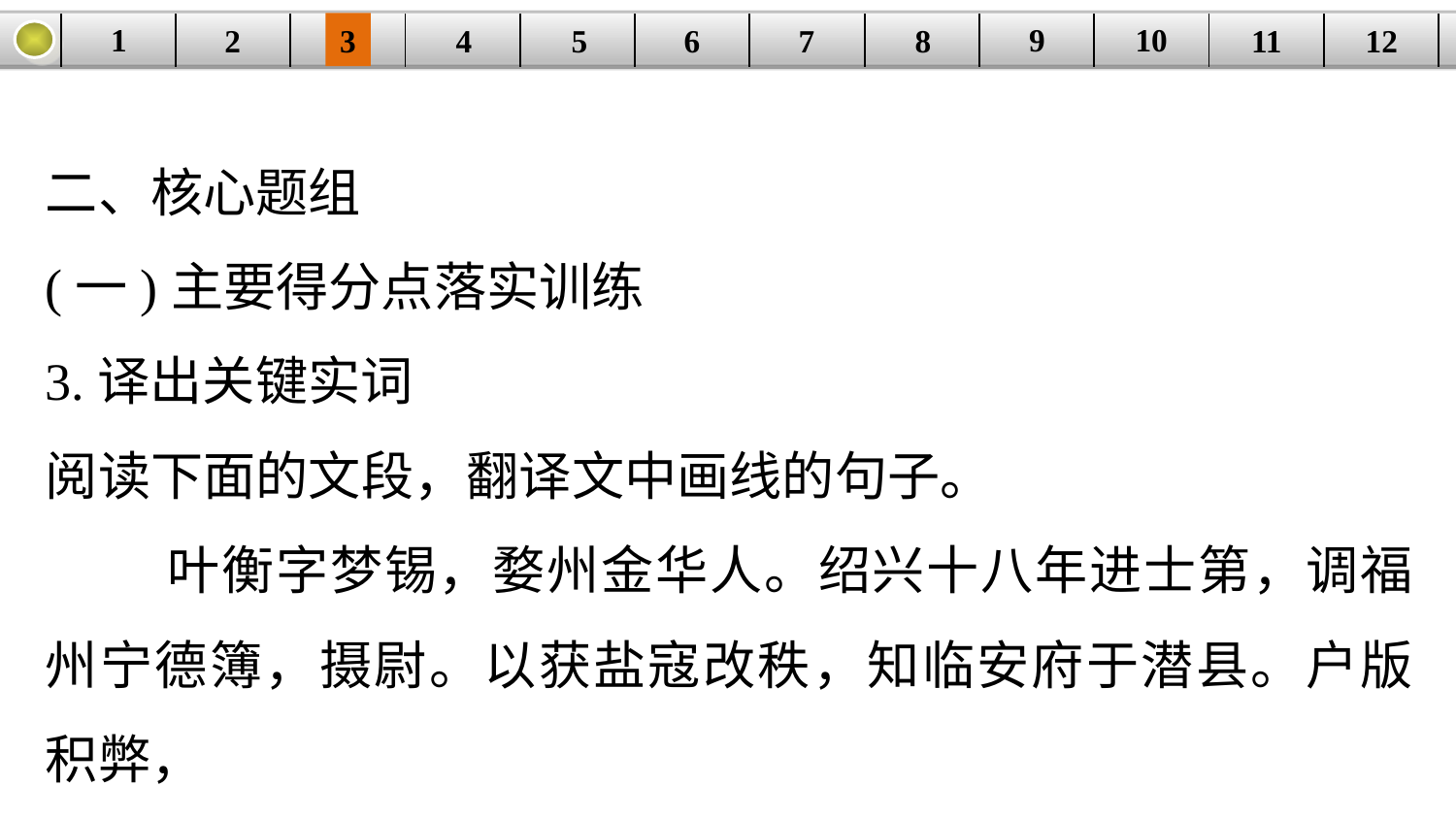

9
10
1
3
4
5
6
8
11
2
12
|  |  |  |  |  |  |  |  |  |  |  |  |
| --- | --- | --- | --- | --- | --- | --- | --- | --- | --- | --- | --- |
7

二、核心题组
(一)主要得分点落实训练
3.译出关键实词
阅读下面的文段，翻译文中画线的句子。
        叶衡字梦锡，婺州金华人。绍兴十八年进士第，调福州宁德簿，摄尉。以获盐寇改秩，知临安府于潜县。户版积弊，